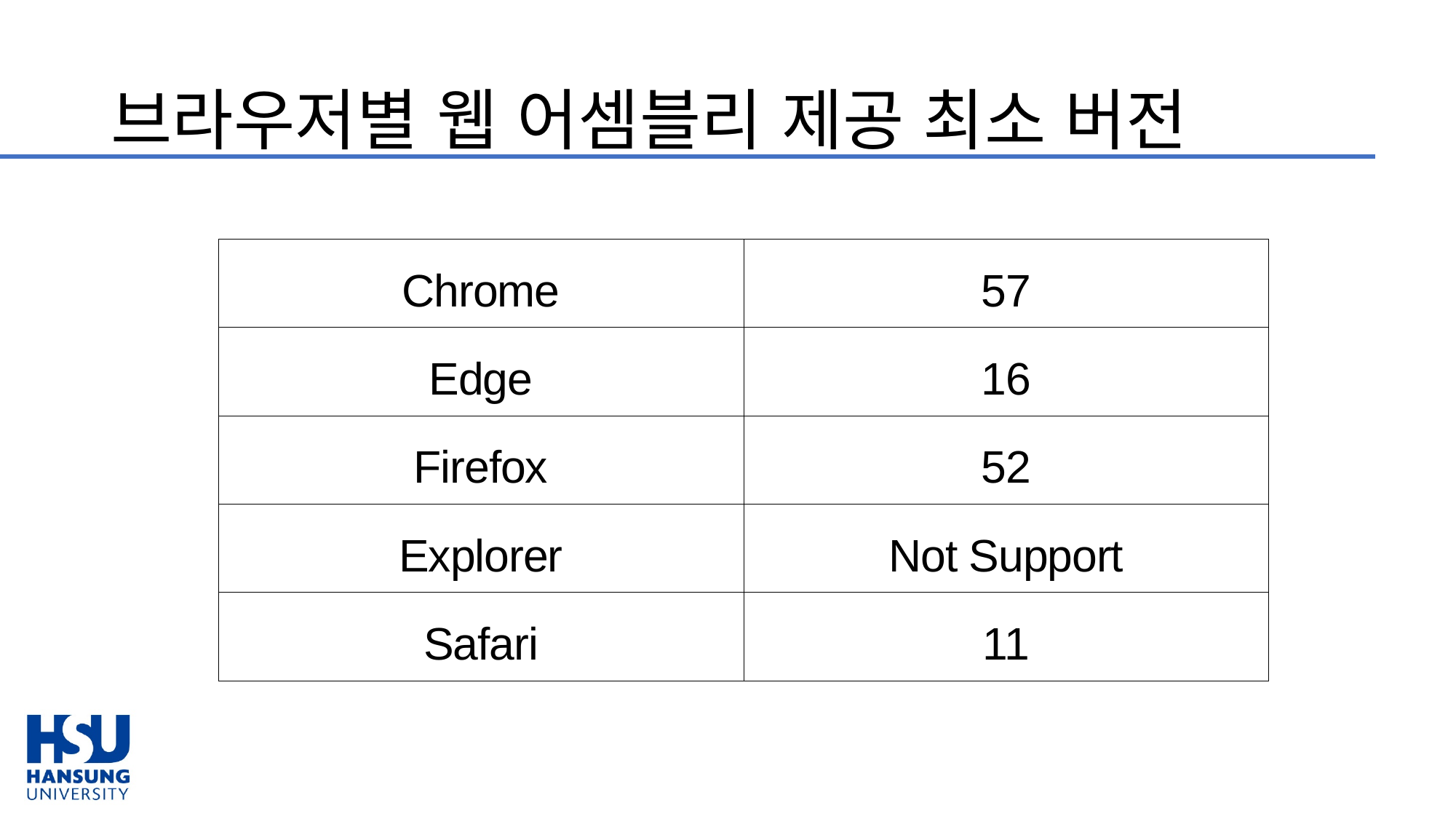

# 브라우저별 웹 어셈블리 제공 최소 버전
| Chrome | 57 |
| --- | --- |
| Edge | 16 |
| Firefox | 52 |
| Explorer | Not Support |
| Safari | 11 |